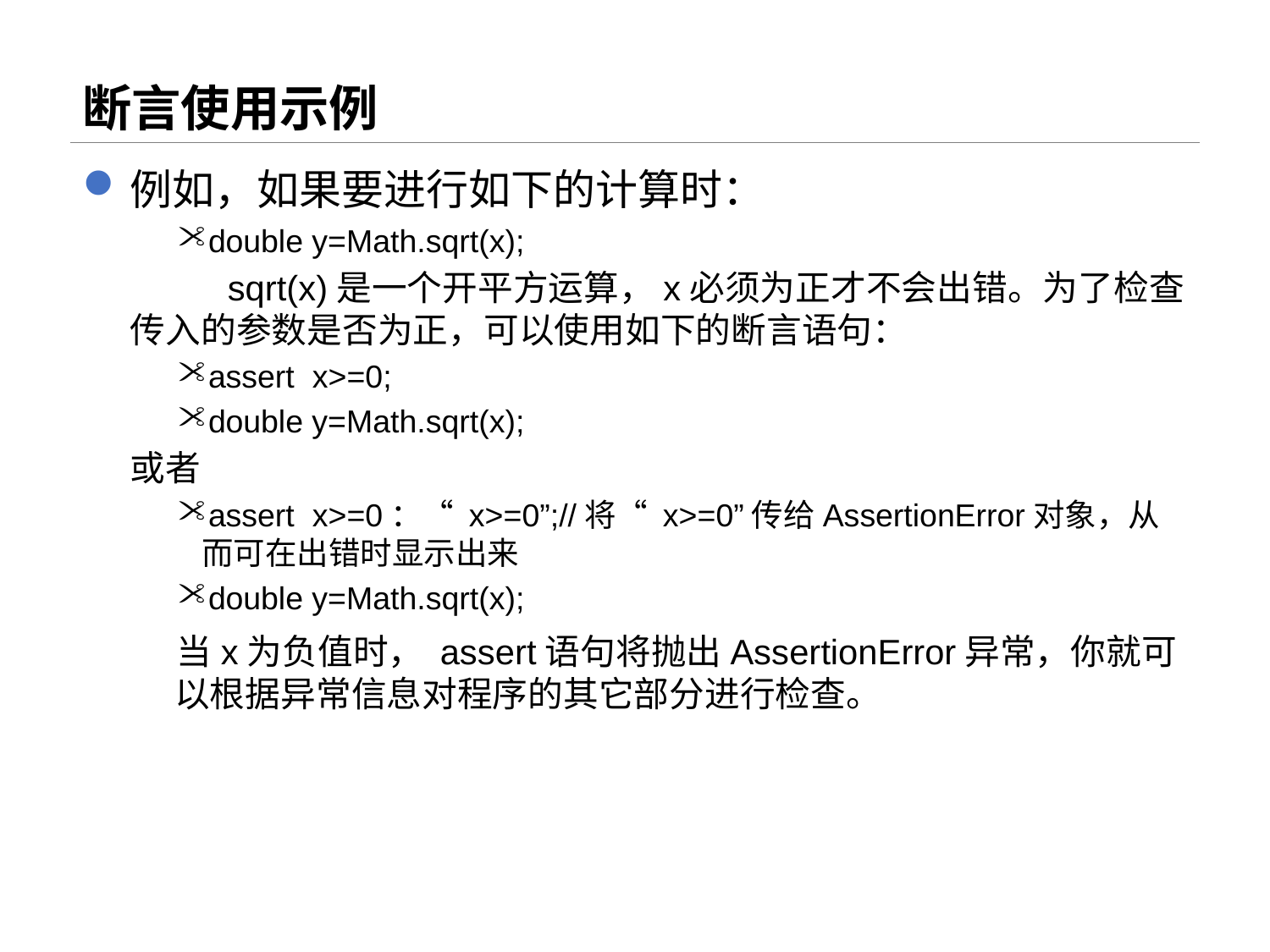

# 断言使用示例
例如，如果要进行如下的计算时：
double y=Math.sqrt(x);
          sqrt(x)是一个开平方运算，x必须为正才不会出错。为了检查传入的参数是否为正，可以使用如下的断言语句：
assert  x>=0;
double y=Math.sqrt(x);
或者
assert  x>=0：“ x>=0”;//将“ x>=0”传给AssertionError对象，从而可在出错时显示出来
double y=Math.sqrt(x);
当x为负值时， assert语句将抛出AssertionError异常，你就可以根据异常信息对程序的其它部分进行检查。

77